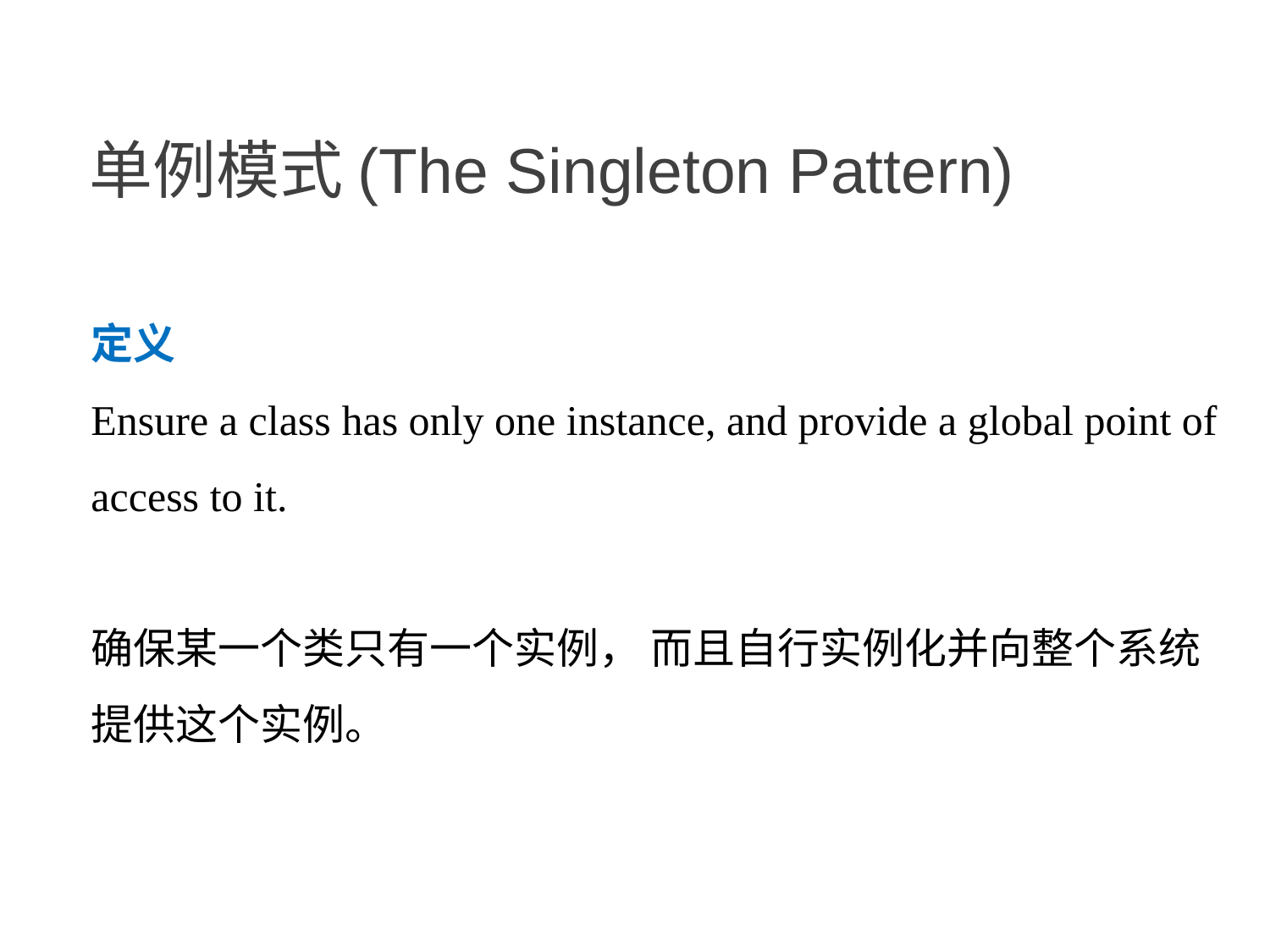

单例模式(The Singleton Pattern)
定义
Ensure a class has only one instance, and provide a global point of access to it.

确保某一个类只有一个实例， 而且自行实例化并向整个系统提供这个实例。